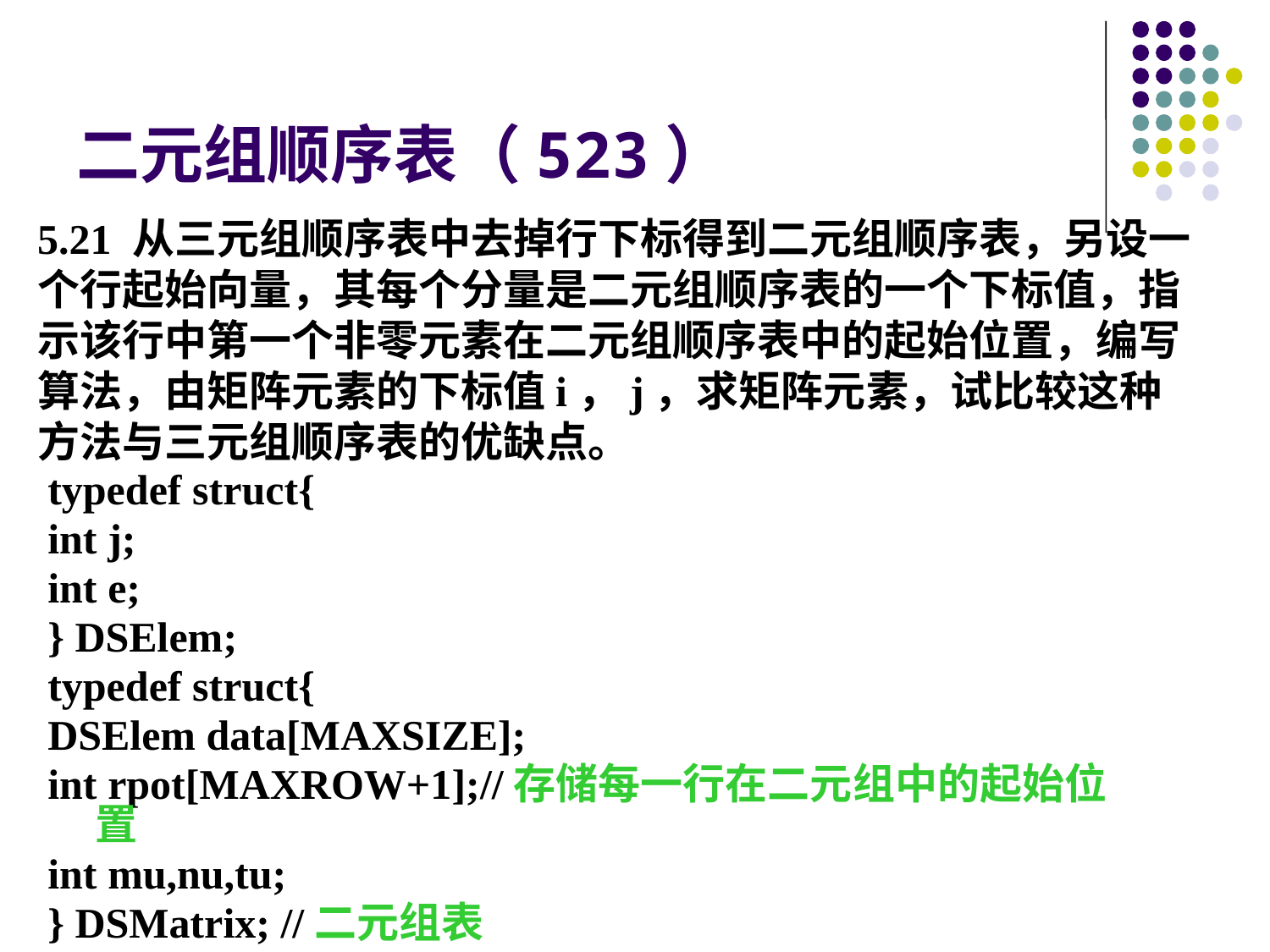

# 二元组顺序表（523）
5.21 从三元组顺序表中去掉行下标得到二元组顺序表，另设一个行起始向量，其每个分量是二元组顺序表的一个下标值，指示该行中第一个非零元素在二元组顺序表中的起始位置，编写算法，由矩阵元素的下标值i，j，求矩阵元素，试比较这种方法与三元组顺序表的优缺点。
typedef struct{
int j;
int e;
} DSElem;
typedef struct{
DSElem data[MAXSIZE];
int rpot[MAXROW+1];//存储每一行在二元组中的起始位置
int mu,nu,tu;
} DSMatrix; //二元组表